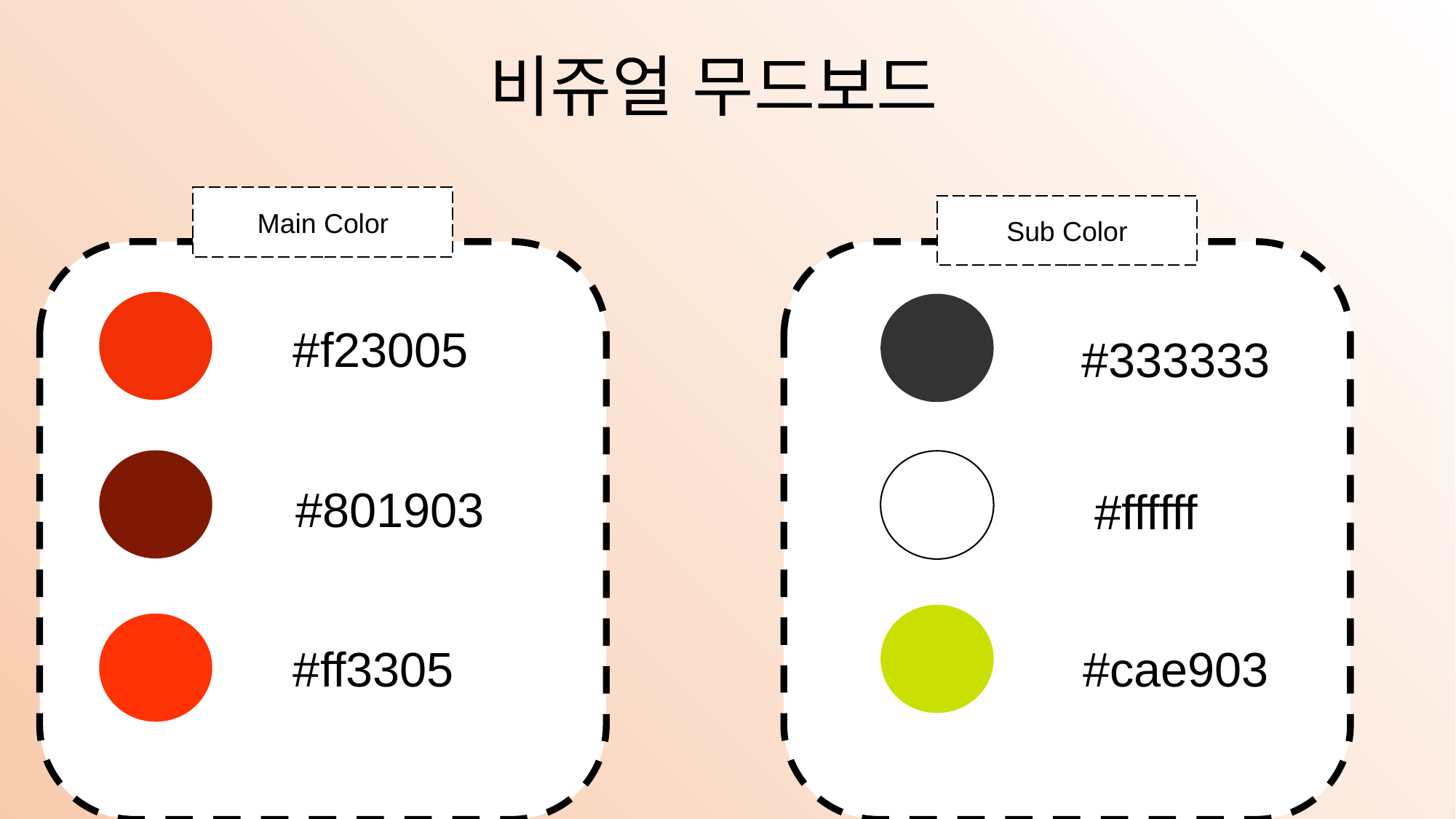

# 비쥬얼 무드보드
Main Color
Sub Color

#f23005
#333333

#801903
#ffffff

#ff3305
#cae903